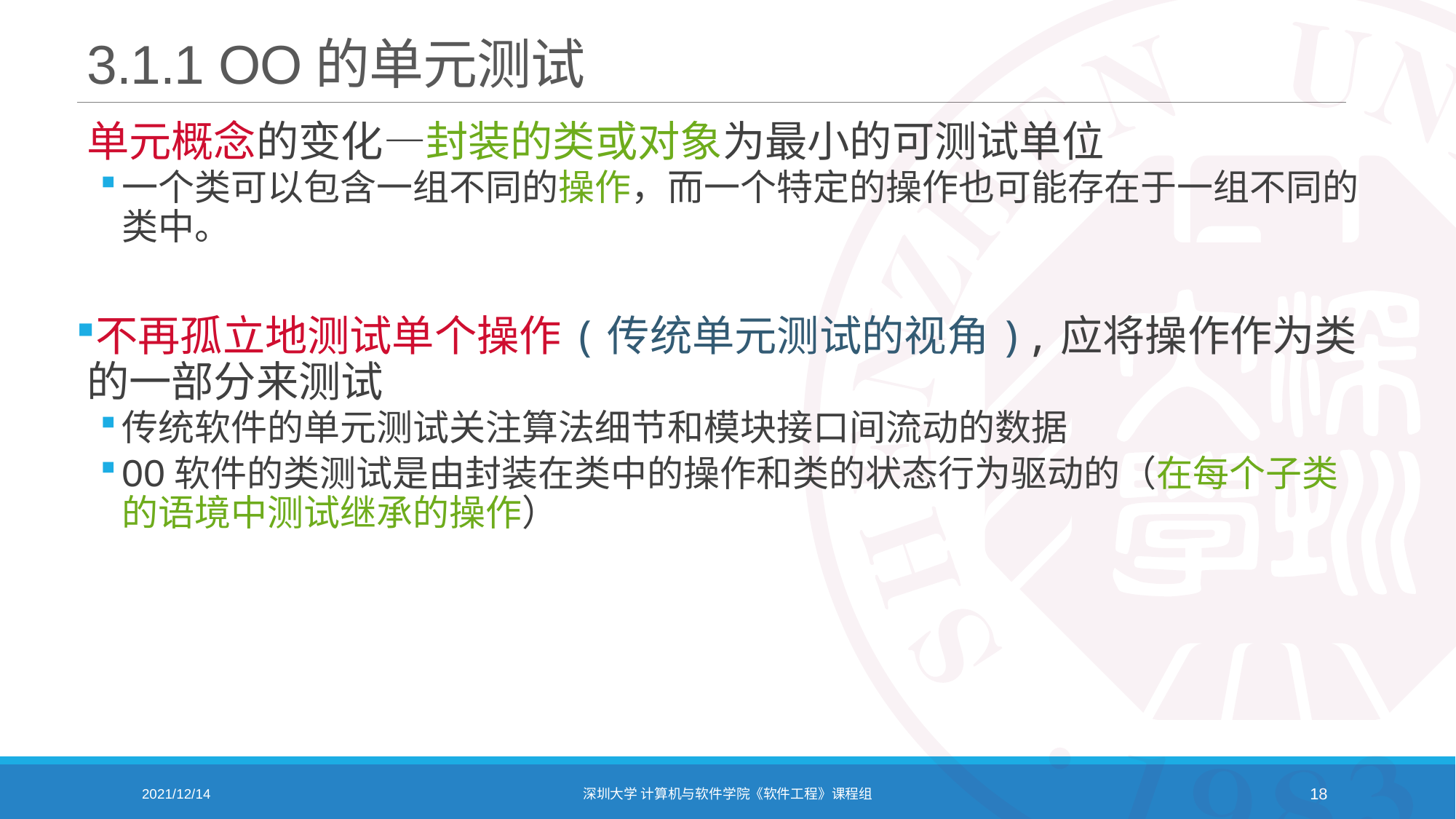

# 3.1.1 OO的单元测试
单元概念的变化—封装的类或对象为最小的可测试单位
一个类可以包含一组不同的操作，而一个特定的操作也可能存在于一组不同的类中。

不再孤立地测试单个操作(传统单元测试的视角),应将操作作为类的一部分来测试
传统软件的单元测试关注算法细节和模块接口间流动的数据
OO软件的类测试是由封装在类中的操作和类的状态行为驱动的（在每个子类的语境中测试继承的操作）

2021/12/14
深圳大学 计算机与软件学院《软件工程》课程组
18